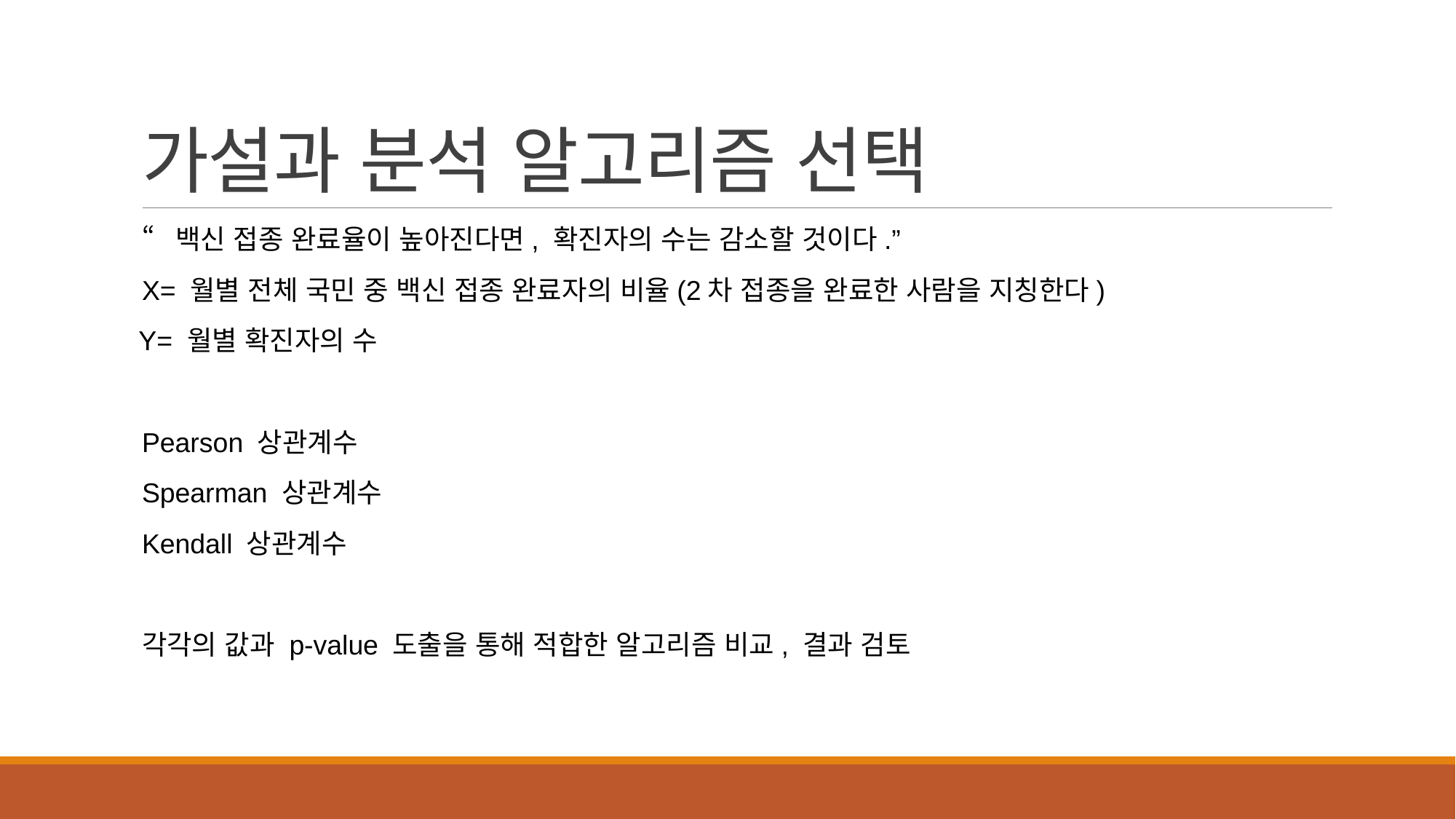

# 가설과 분석 알고리즘 선택
“백신 접종 완료율이 높아진다면, 확진자의 수는 감소할 것이다.”
X= 월별 전체 국민 중 백신 접종 완료자의 비율(2차 접종을 완료한 사람을 지칭한다)
 Y= 월별 확진자의 수

Pearson 상관계수
Spearman 상관계수
Kendall 상관계수

각각의 값과 p-value 도출을 통해 적합한 알고리즘 비교, 결과 검토